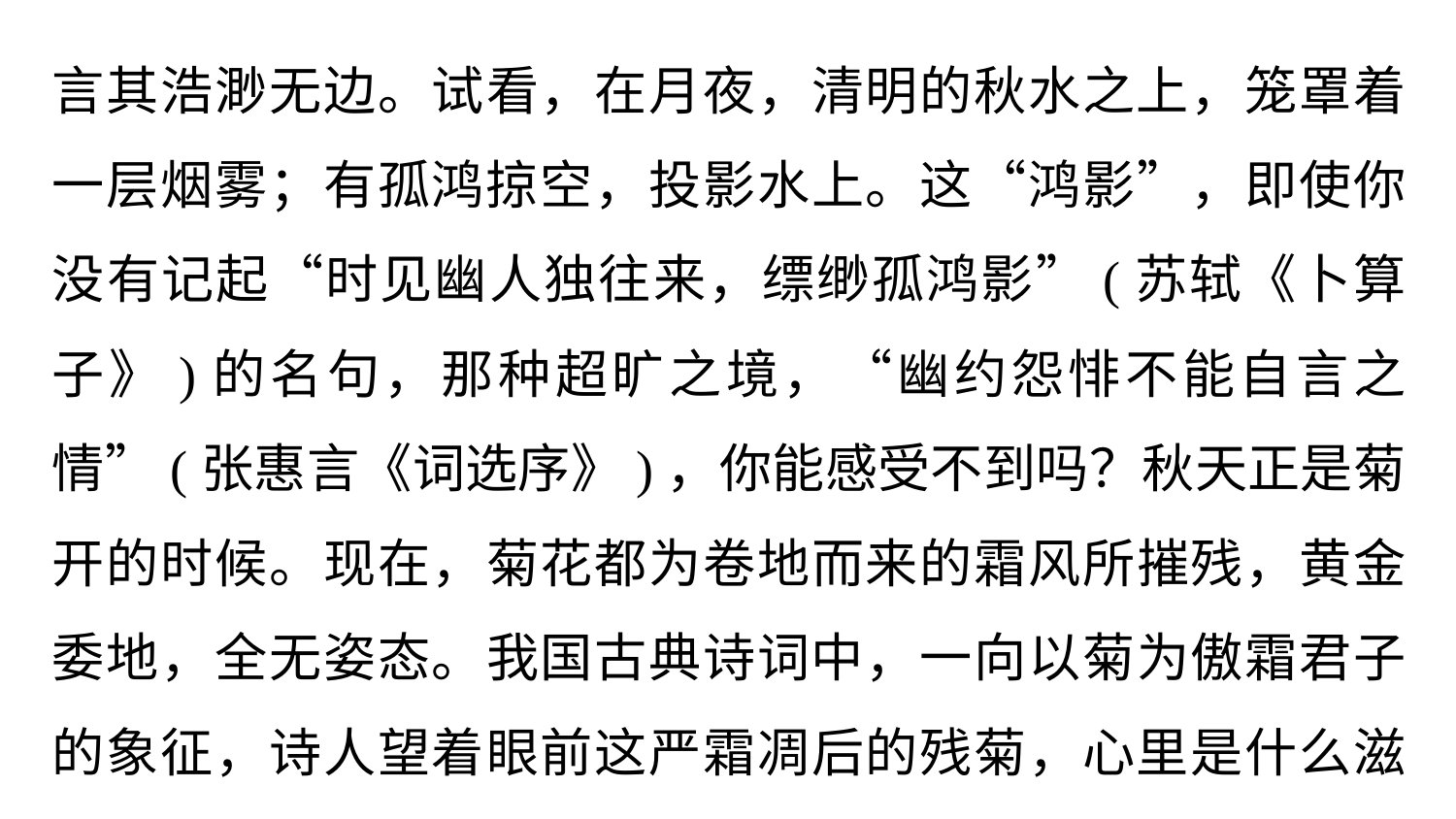

言其浩渺无边。试看，在月夜，清明的秋水之上，笼罩着一层烟雾；有孤鸿掠空，投影水上。这“鸿影”，即使你没有记起“时见幽人独往来，缥缈孤鸿影”(苏轼《卜算子》)的名句，那种超旷之境，“幽约怨悱不能自言之情”(张惠言《词选序》)，你能感受不到吗？秋天正是菊开的时候。现在，菊花都为卷地而来的霜风所摧残，黄金委地，全无姿态。我国古典诗词中，一向以菊为傲霜君子的象征，诗人望着眼前这严霜凋后的残菊，心里是什么滋味？